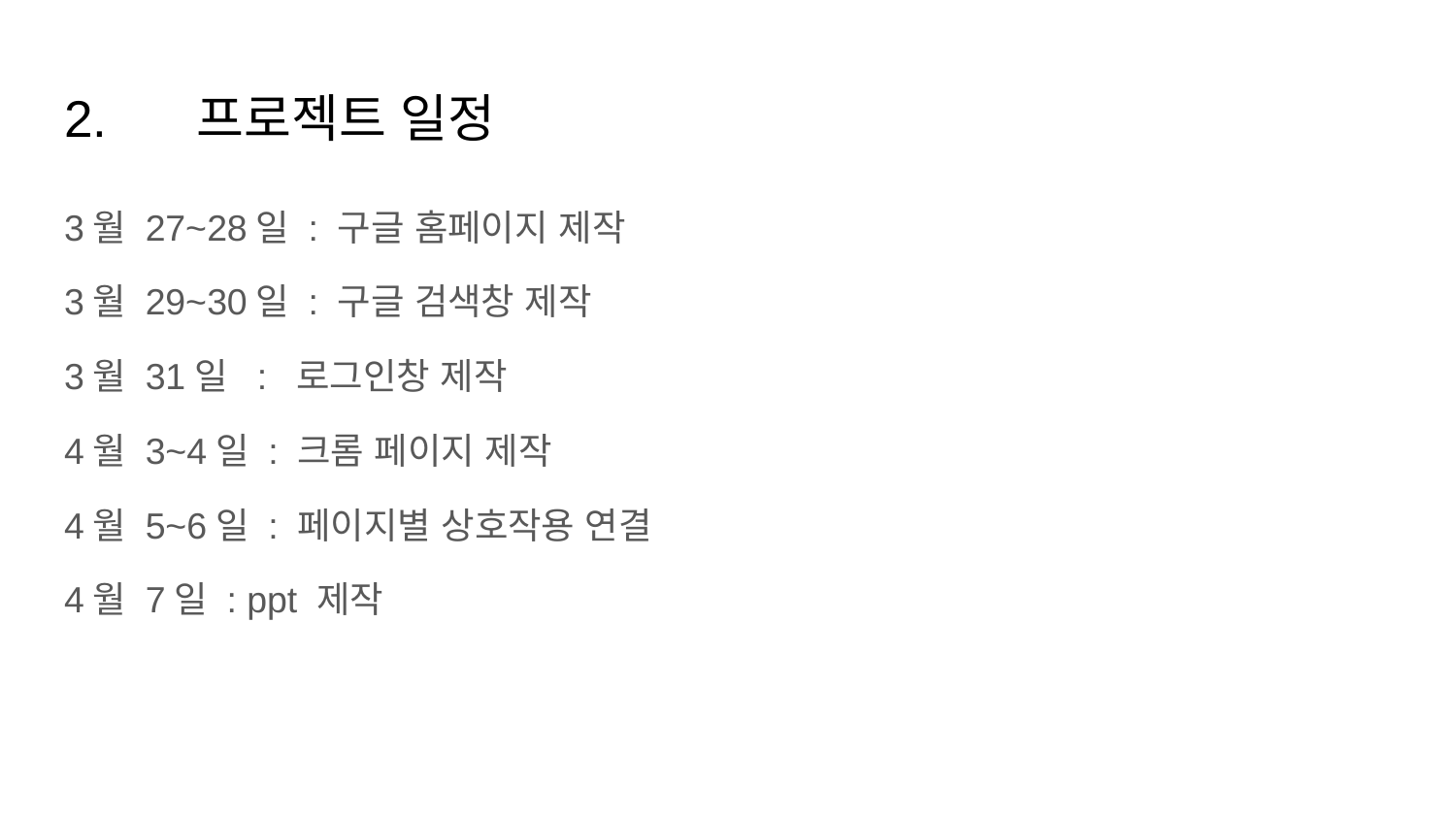

# 2.	프로젝트 일정
3월 27~28일 : 구글 홈페이지 제작
3월 29~30일 : 구글 검색창 제작
3월 31일  :  로그인창 제작
4월 3~4일 : 크롬 페이지 제작
4월 5~6일 : 페이지별 상호작용 연결
4월 7일 : ppt 제작